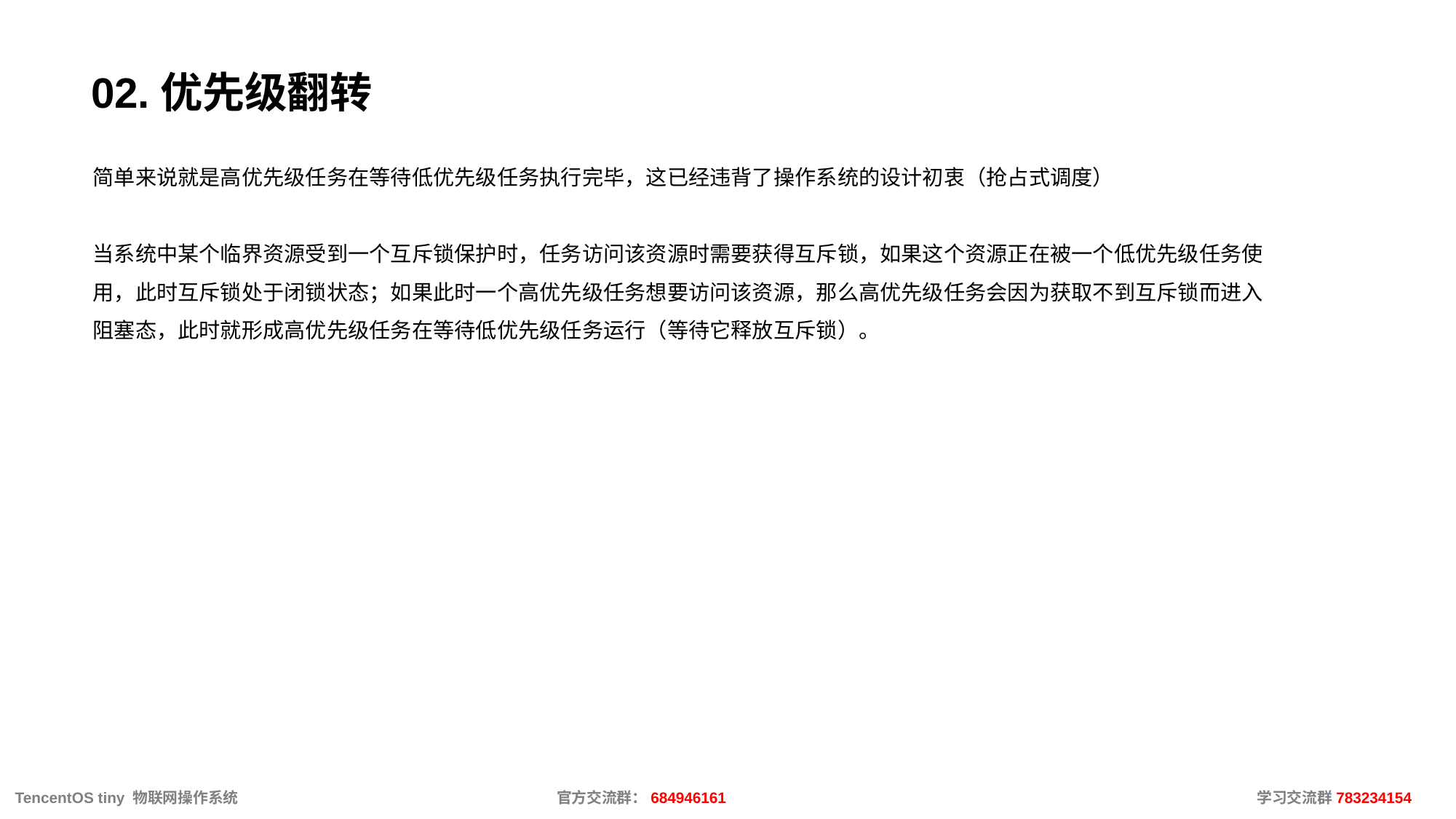

# 02.优先级翻转
简单来说就是高优先级任务在等待低优先级任务执行完毕，这已经违背了操作系统的设计初衷（抢占式调度）

当系统中某个临界资源受到一个互斥锁保护时，任务访问该资源时需要获得互斥锁，如果这个资源正在被一个低优先级任务使用，此时互斥锁处于闭锁状态；如果此时一个高优先级任务想要访问该资源，那么高优先级任务会因为获取不到互斥锁而进入阻塞态，此时就形成高优先级任务在等待低优先级任务运行（等待它释放互斥锁）。

 TencentOS tiny 物联网操作系统			官方交流群：684946161					          学习交流群：783234154